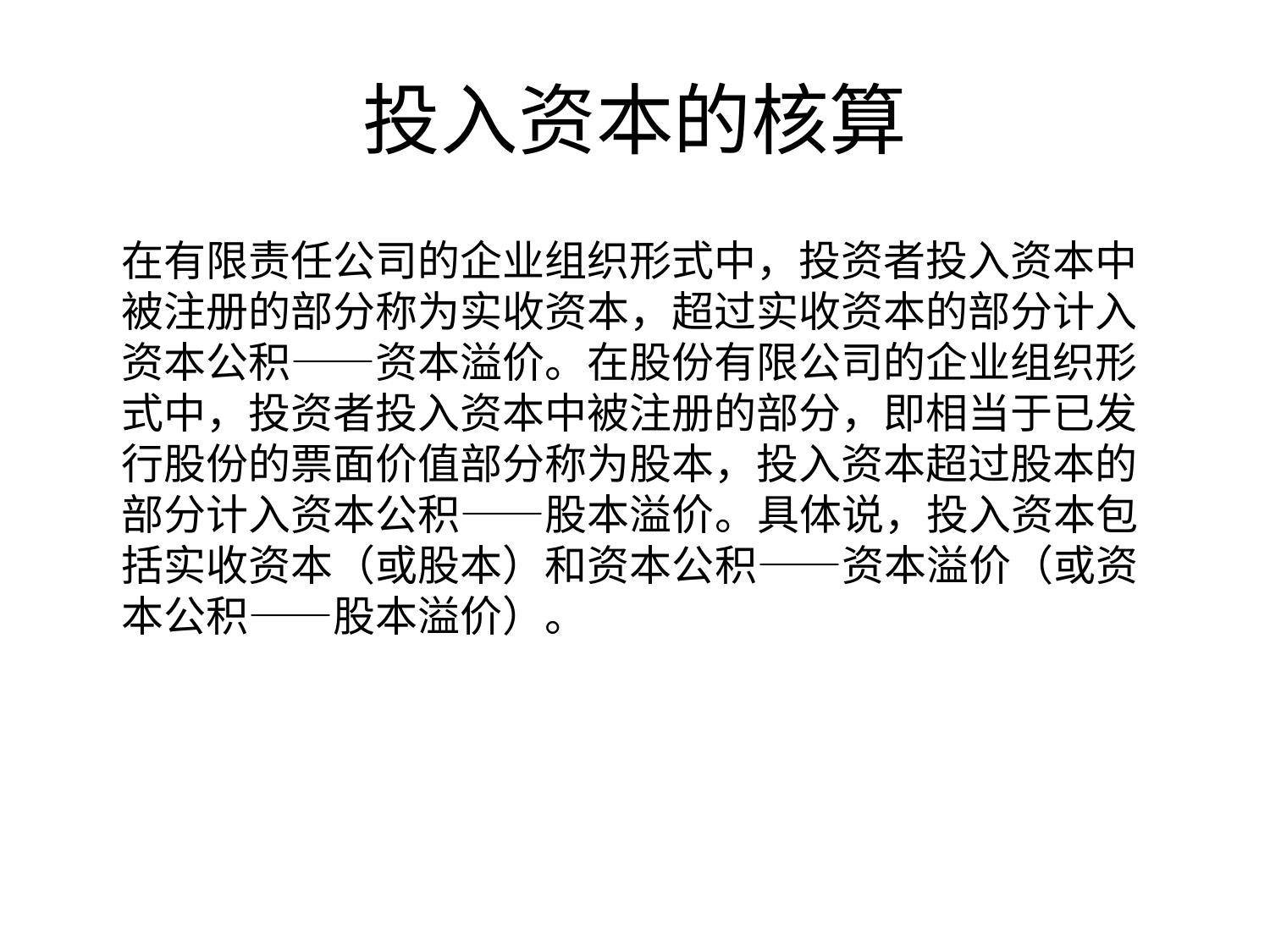

# 投入资本的核算
在有限责任公司的企业组织形式中，投资者投入资本中被注册的部分称为实收资本，超过实收资本的部分计入资本公积——资本溢价。在股份有限公司的企业组织形式中，投资者投入资本中被注册的部分，即相当于已发行股份的票面价值部分称为股本，投入资本超过股本的部分计入资本公积——股本溢价。具体说，投入资本包括实收资本（或股本）和资本公积——资本溢价（或资本公积——股本溢价）。